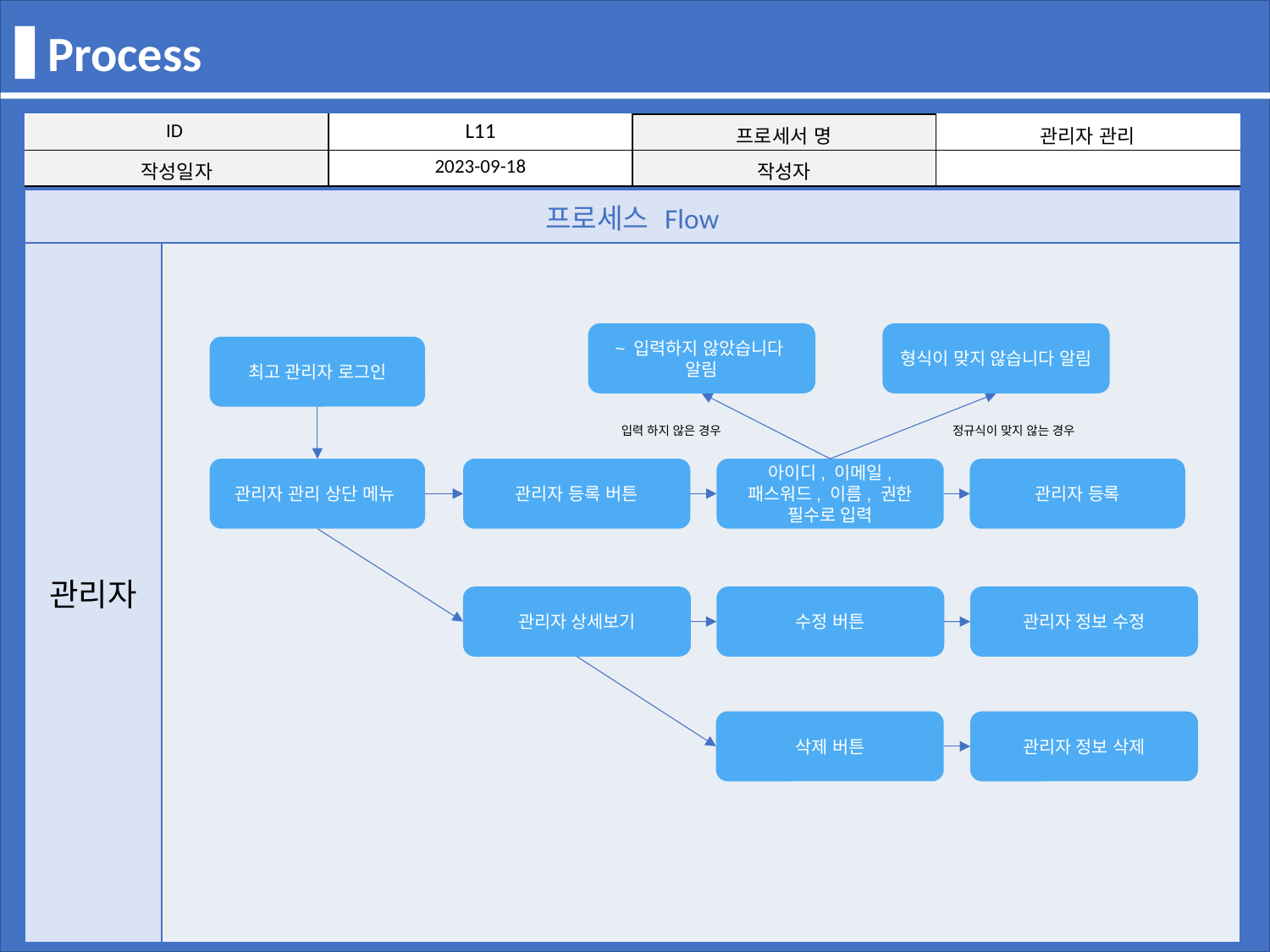

Process

| ID | L11 | 프로세서 명 | 관리자 관리 |
| --- | --- | --- | --- |
| 작성일자 | 2023-09-18 | 작성자 |  |
| 프로세스 Flow |  |
| --- | --- |
| 관리자 |  |
~ 입력하지 않았습니다  알림
형식이 맞지 않습니다 알림
최고 관리자 로그인
입력 하지 않은 경우
정규식이 맞지 않는 경우
관리자 관리 상단 메뉴
관리자 등록 버튼
아이디, 이메일, 패스워드, 이름, 권한 필수로 입력
관리자 등록
관리자 상세보기
수정 버튼
관리자 정보 수정
삭제 버튼
관리자 정보 삭제